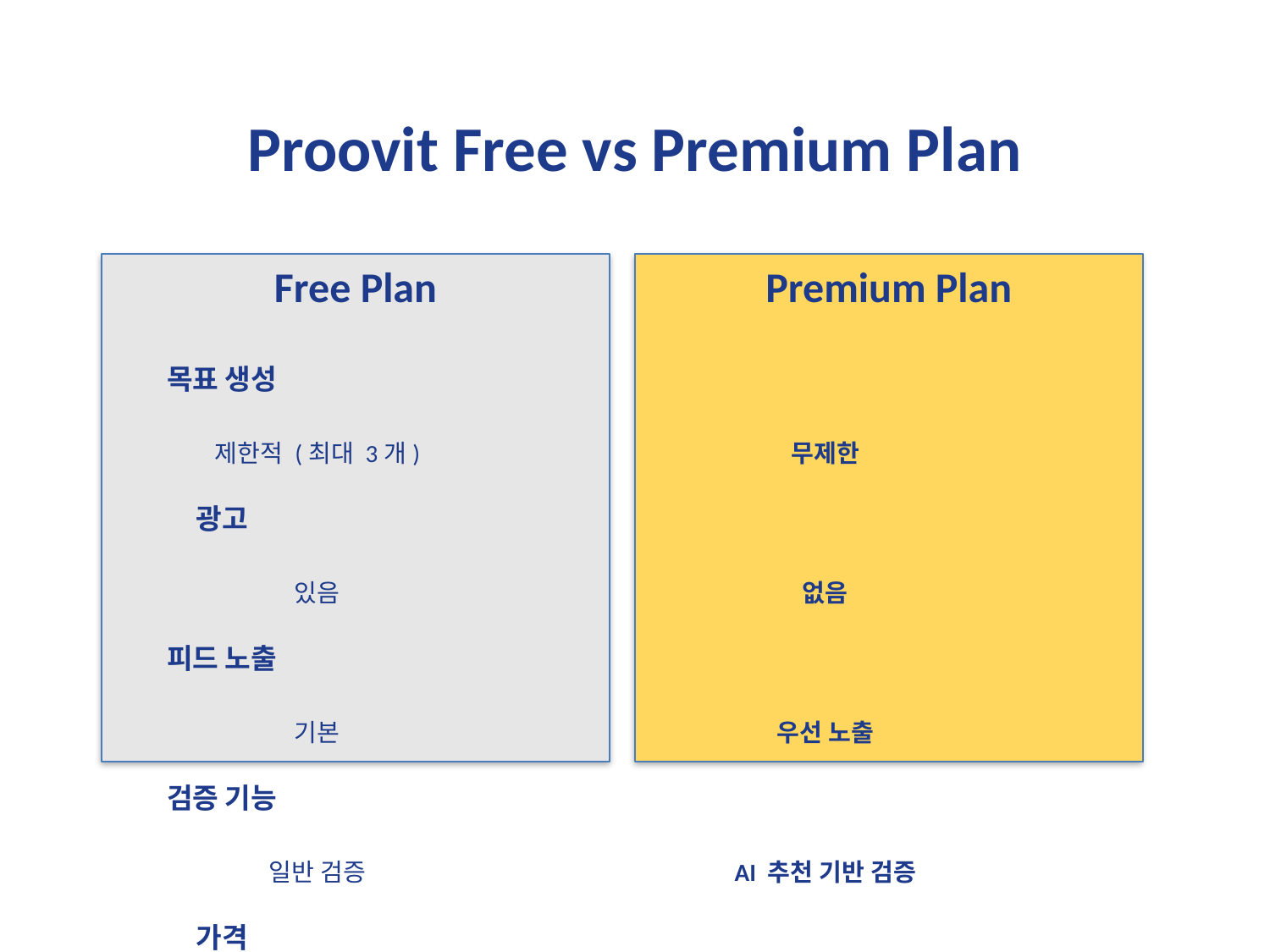

Proovit Free vs Premium Plan

Free Plan

Premium Plan

목표 생성

제한적 (최대 3개)

무제한

광고

있음

없음

피드 노출

기본

우선 노출

검증 기능

일반 검증

AI 추천 기반 검증

가격

무료

월 ₩4,900